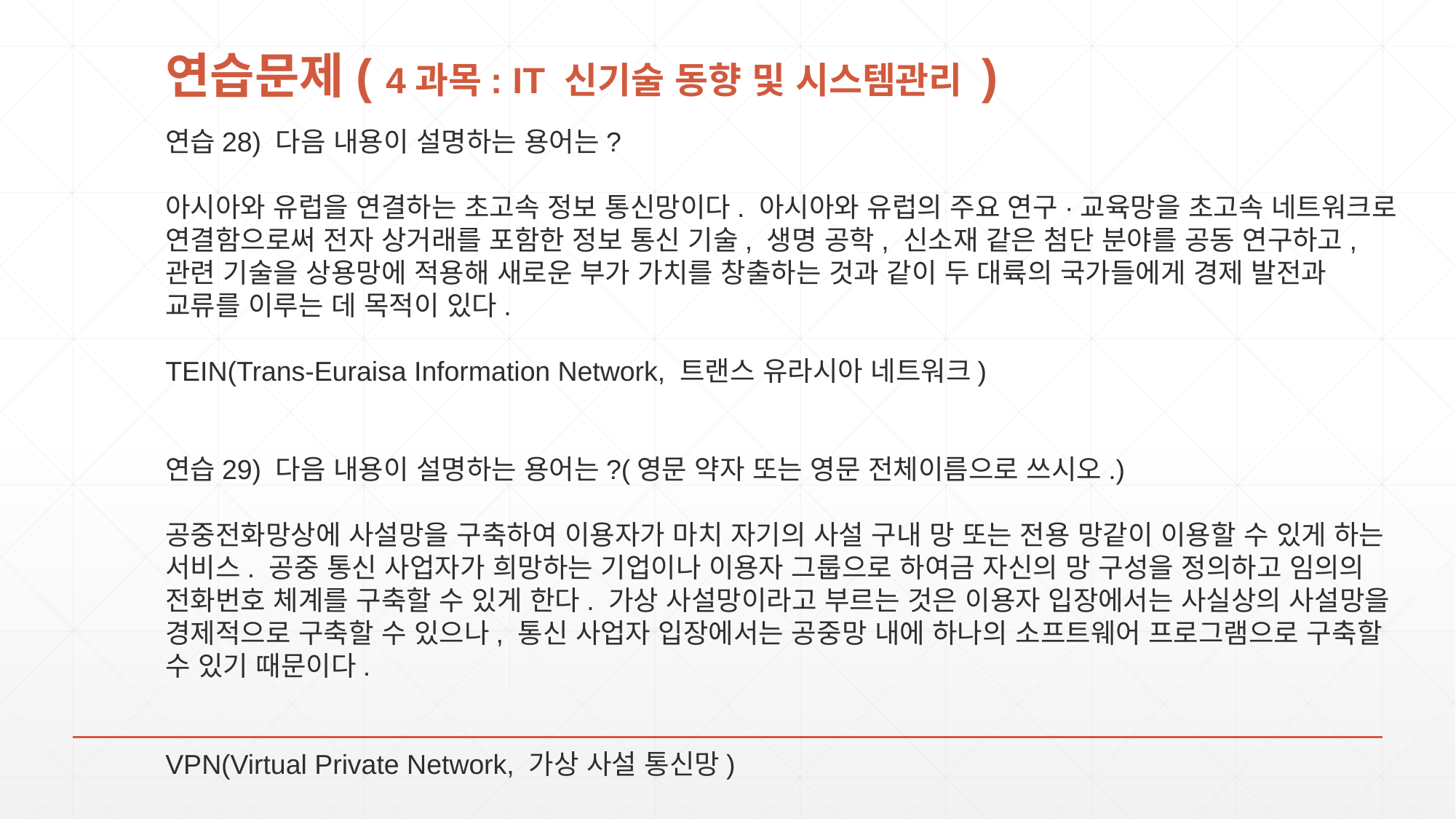

# 연습문제( 4과목: IT 신기술 동향 및 시스템관리 )
연습28) 다음 내용이 설명하는 용어는?

아시아와 유럽을 연결하는 초고속 정보 통신망이다. 아시아와 유럽의 주요 연구·교육망을 초고속 네트워크로 연결함으로써 전자 상거래를 포함한 정보 통신 기술, 생명 공학, 신소재 같은 첨단 분야를 공동 연구하고, 관련 기술을 상용망에 적용해 새로운 부가 가치를 창출하는 것과 같이 두 대륙의 국가들에게 경제 발전과 교류를 이루는 데 목적이 있다.

TEIN(Trans-Euraisa Information Network, 트랜스 유라시아 네트워크)

연습29) 다음 내용이 설명하는 용어는?(영문 약자 또는 영문 전체이름으로 쓰시오.)

공중전화망상에 사설망을 구축하여 이용자가 마치 자기의 사설 구내 망 또는 전용 망같이 이용할 수 있게 하는 서비스. 공중 통신 사업자가 희망하는 기업이나 이용자 그룹으로 하여금 자신의 망 구성을 정의하고 임의의 전화번호 체계를 구축할 수 있게 한다. 가상 사설망이라고 부르는 것은 이용자 입장에서는 사실상의 사설망을 경제적으로 구축할 수 있으나, 통신 사업자 입장에서는 공중망 내에 하나의 소프트웨어 프로그램으로 구축할 수 있기 때문이다.

VPN(Virtual Private Network, 가상 사설 통신망)